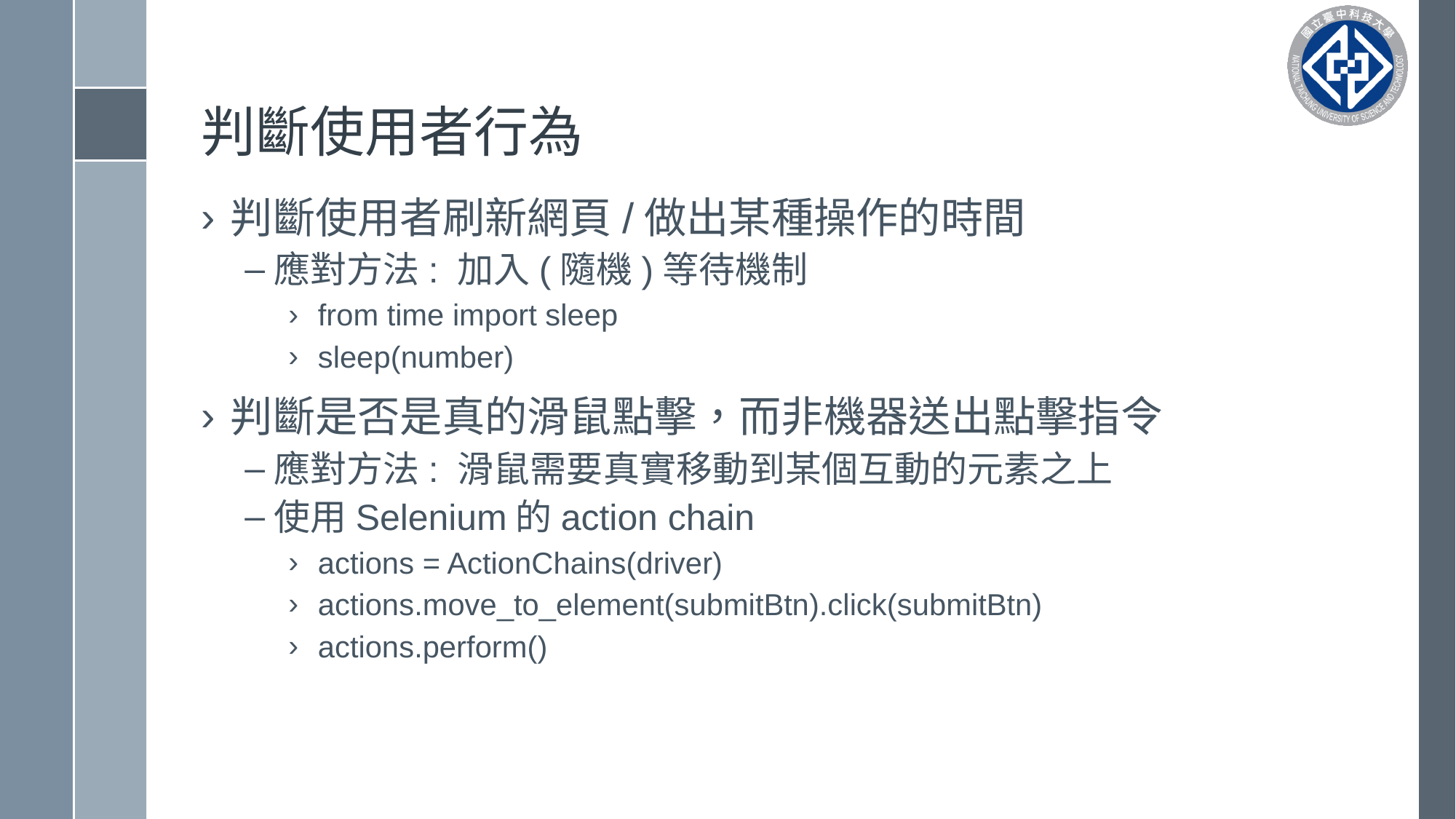

# 判斷使用者行為
判斷使用者刷新網頁/做出某種操作的時間
應對方法: 加入(隨機)等待機制
from time import sleep
sleep(number)
判斷是否是真的滑鼠點擊，而非機器送出點擊指令
應對方法: 滑鼠需要真實移動到某個互動的元素之上
使用Selenium的action chain
actions = ActionChains(driver)
actions.move_to_element(submitBtn).click(submitBtn)
actions.perform()